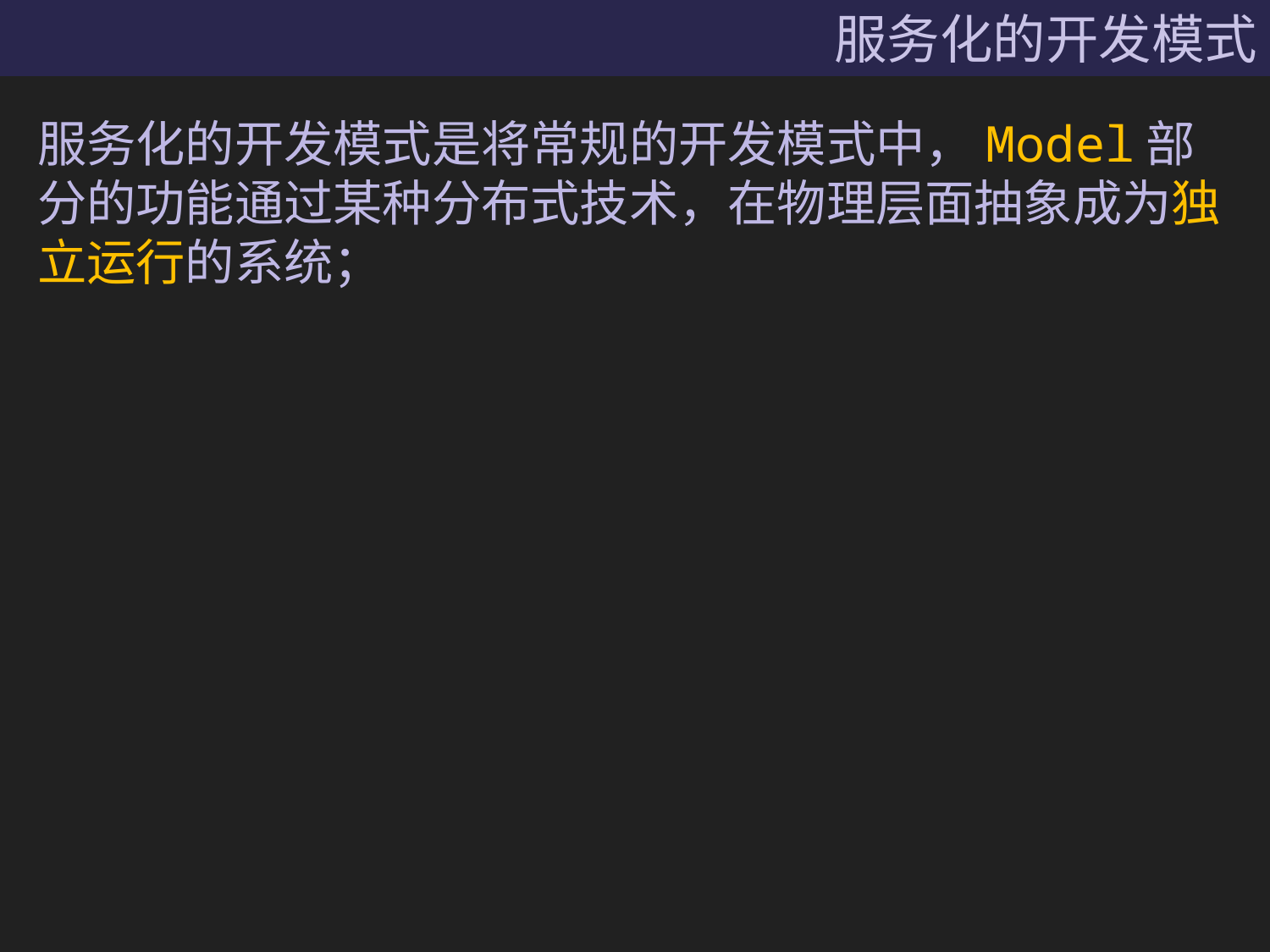

# 服务化的开发模式
服务化的开发模式是将常规的开发模式中，Model部分的功能通过某种分布式技术，在物理层面抽象成为独立运行的系统；